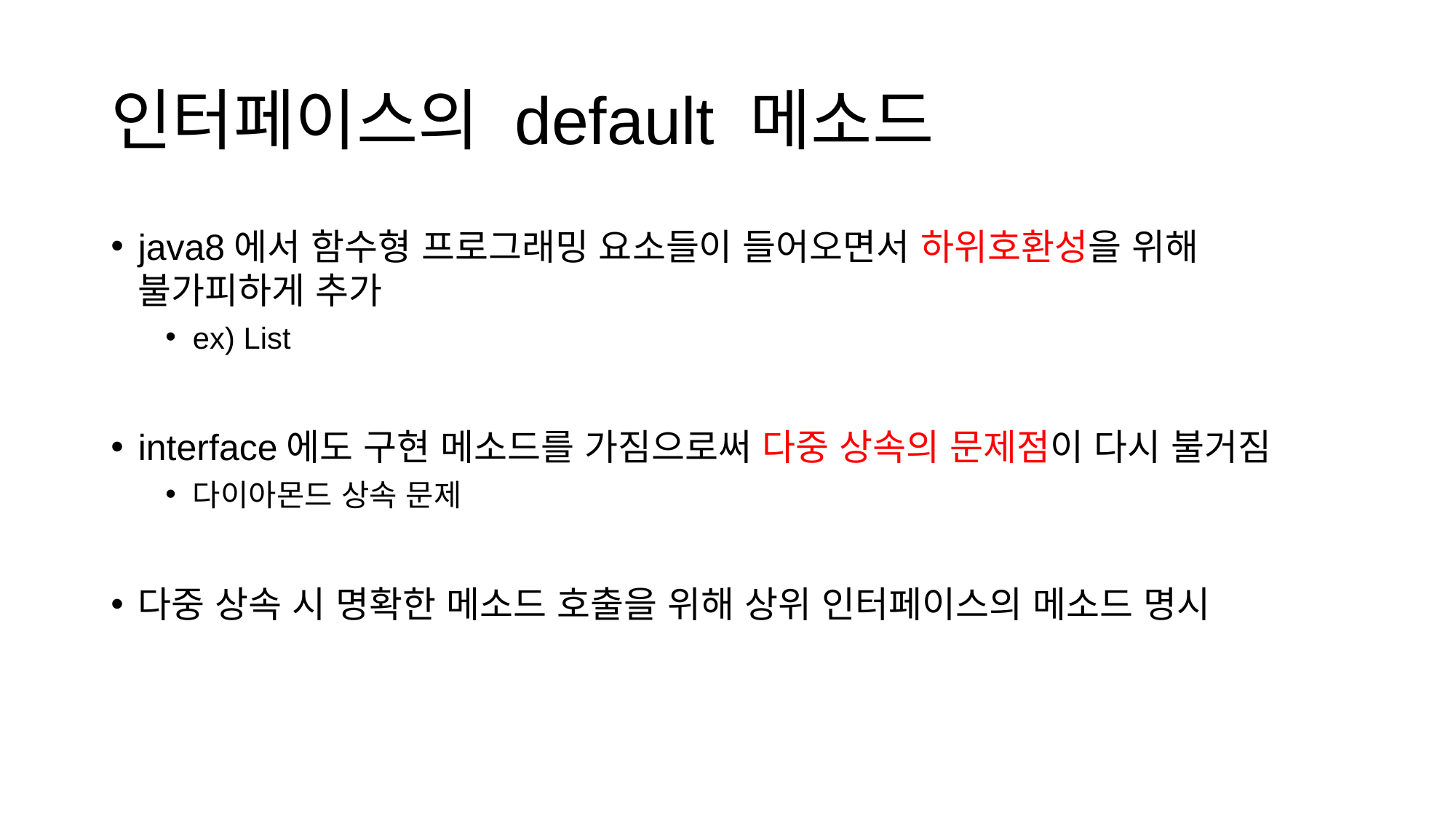

# 인터페이스의 default 메소드
java8에서 함수형 프로그래밍 요소들이 들어오면서 하위호환성을 위해 불가피하게 추가
ex) List

interface에도 구현 메소드를 가짐으로써 다중 상속의 문제점이 다시 불거짐
다이아몬드 상속 문제

다중 상속 시 명확한 메소드 호출을 위해 상위 인터페이스의 메소드 명시